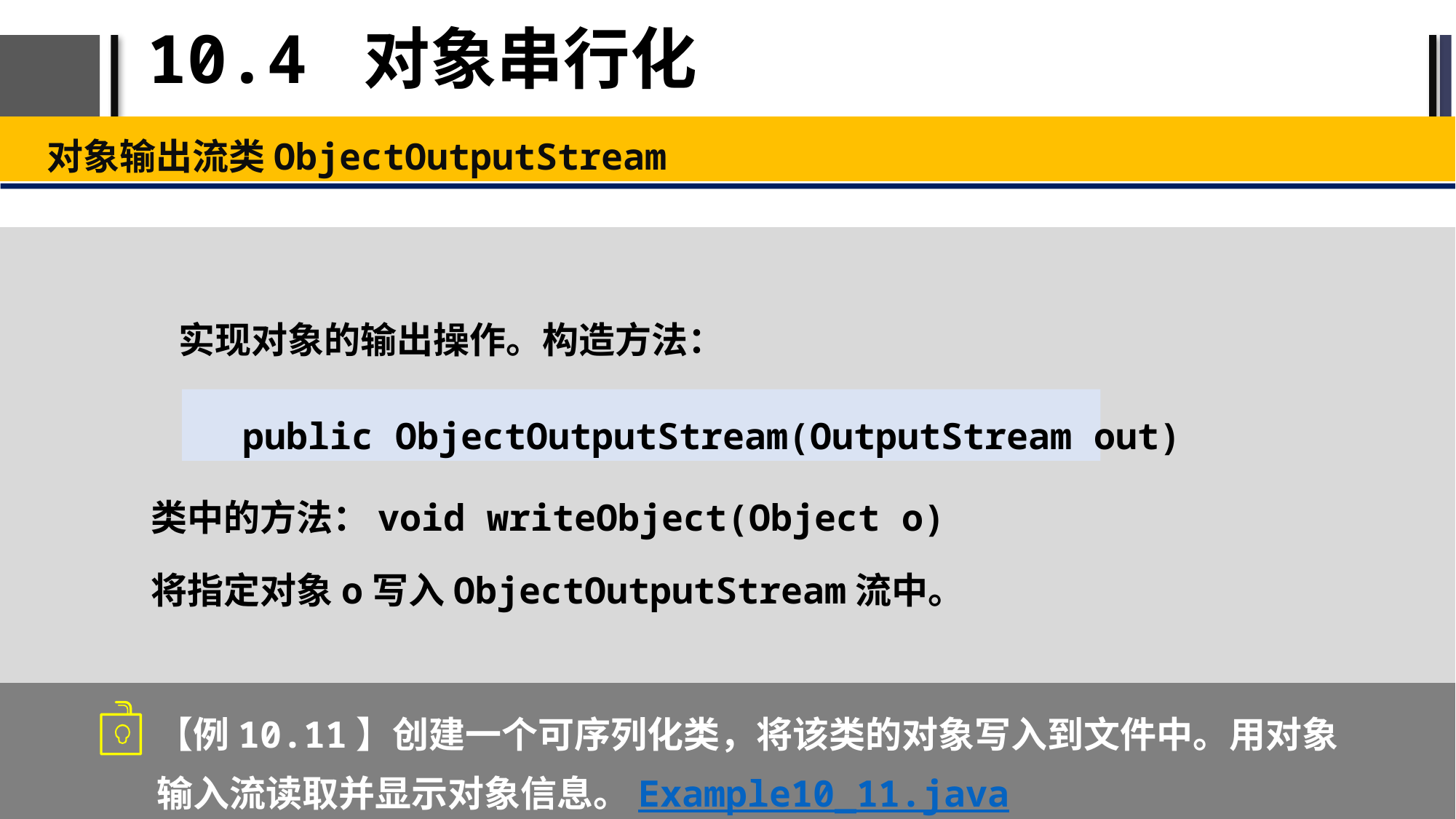

# 10.4 对象串行化

对象输出流类ObjectOutputStream

实现对象的输出操作。构造方法：
public ObjectOutputStream(OutputStream out)

类中的方法：void writeObject(Object o)
将指定对象o写入ObjectOutputStream流中。

【例10.11】创建一个可序列化类，将该类的对象写入到文件中。用对象输入流读取并显示对象信息。Example10_11.java